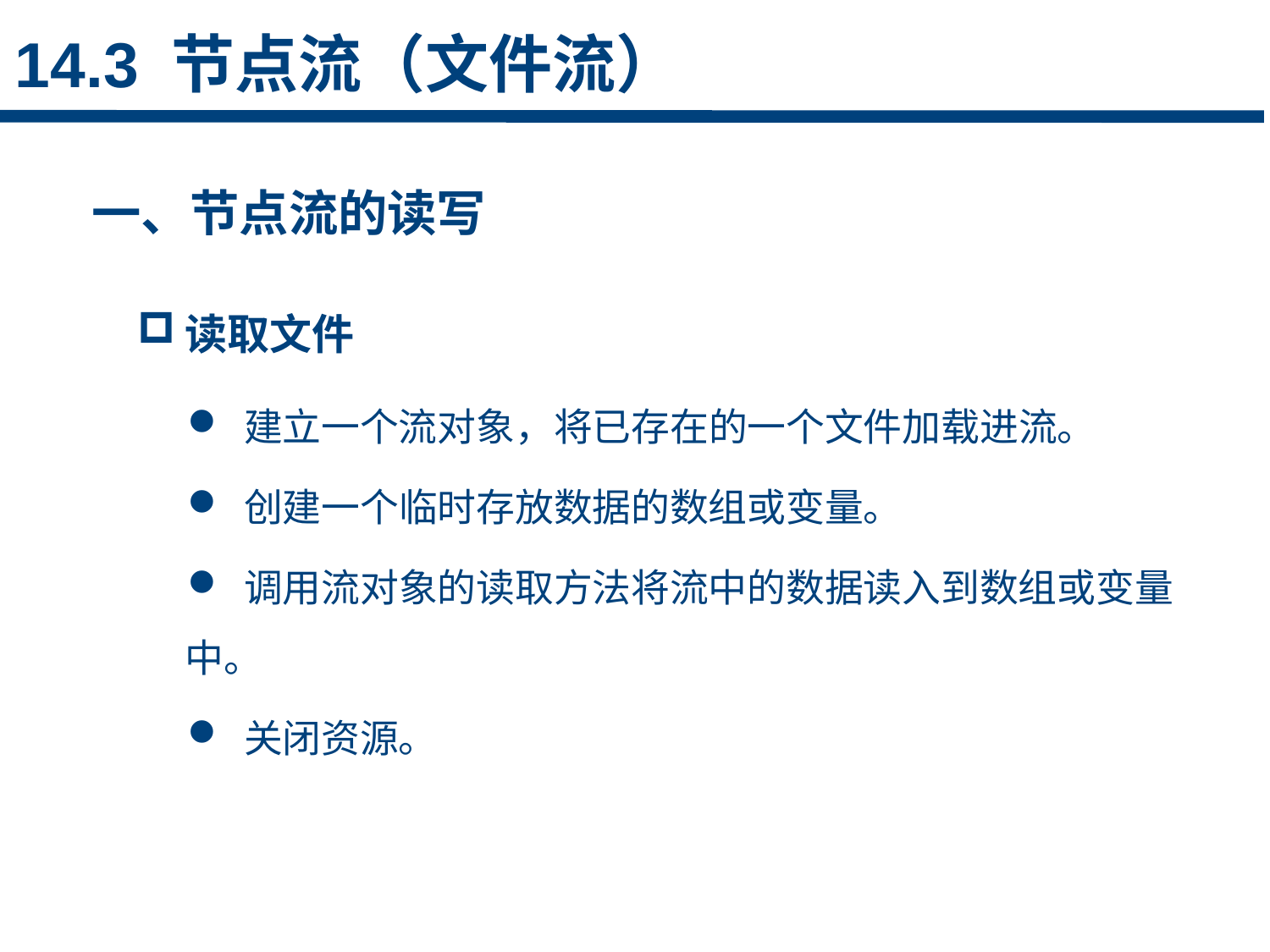

14.3 节点流（文件流）
一、节点流的读写
点击添加文本
读取文件
 建立一个流对象，将已存在的一个文件加载进流。
 创建一个临时存放数据的数组或变量。
 调用流对象的读取方法将流中的数据读入到数组或变量中。
 关闭资源。
点击添加文本
点击添加文本
点击添加文本